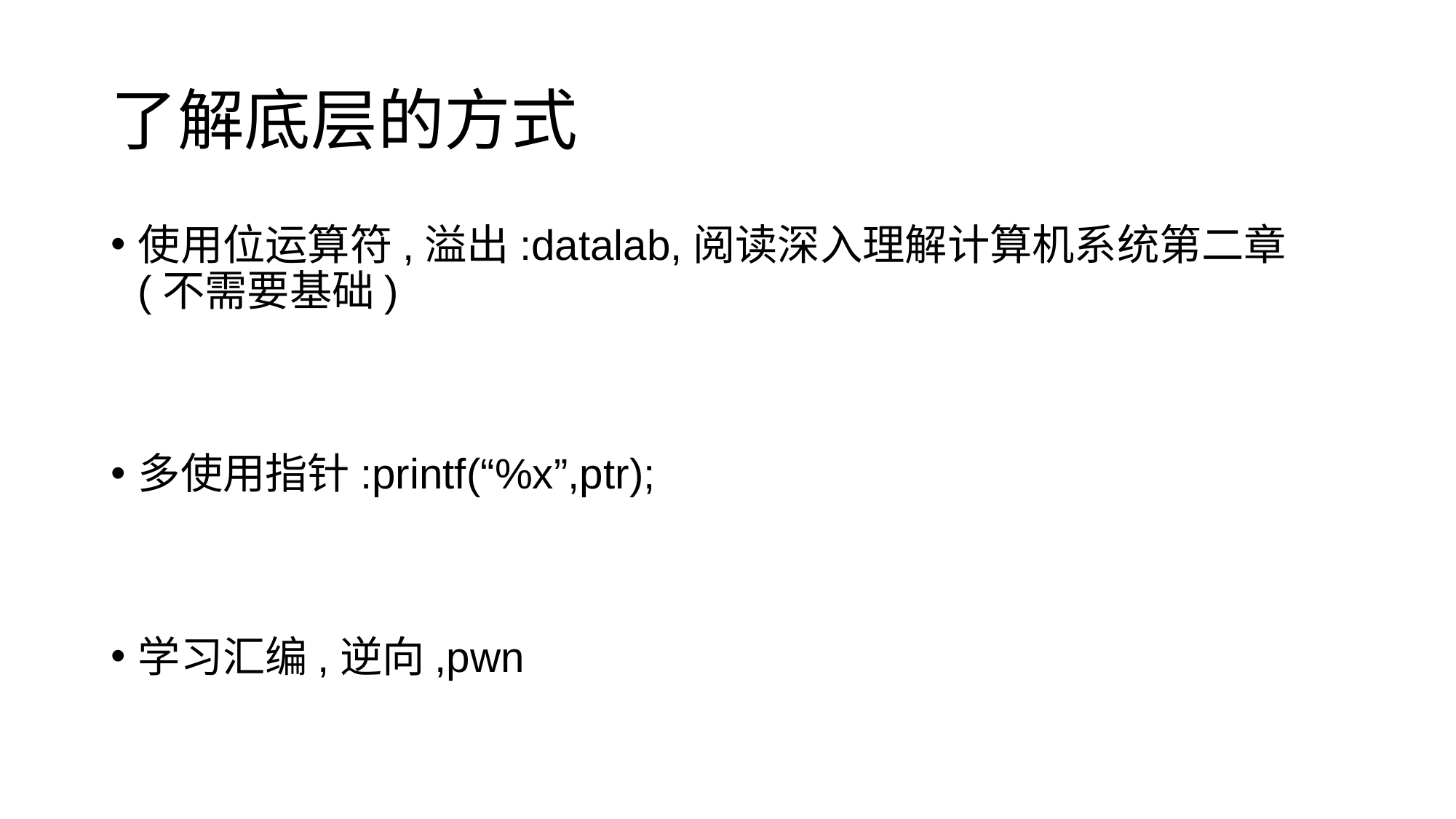

# 了解底层的方式
使用位运算符,溢出:datalab,阅读深入理解计算机系统第二章(不需要基础)

多使用指针:printf(“%x”,ptr);

学习汇编,逆向,pwn